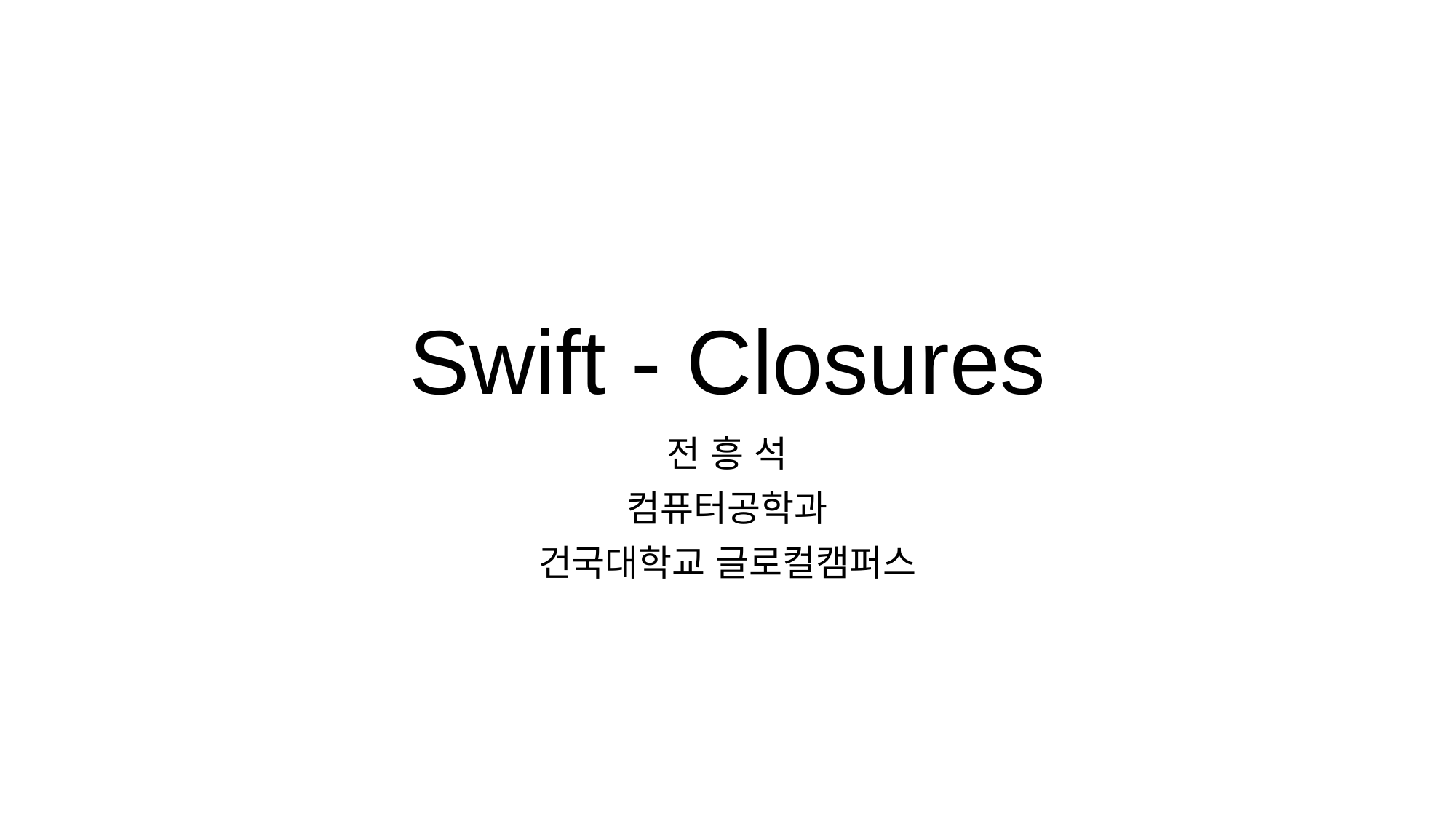

# Swift - Closures
전 흥 석
컴퓨터공학과
건국대학교 글로컬캠퍼스